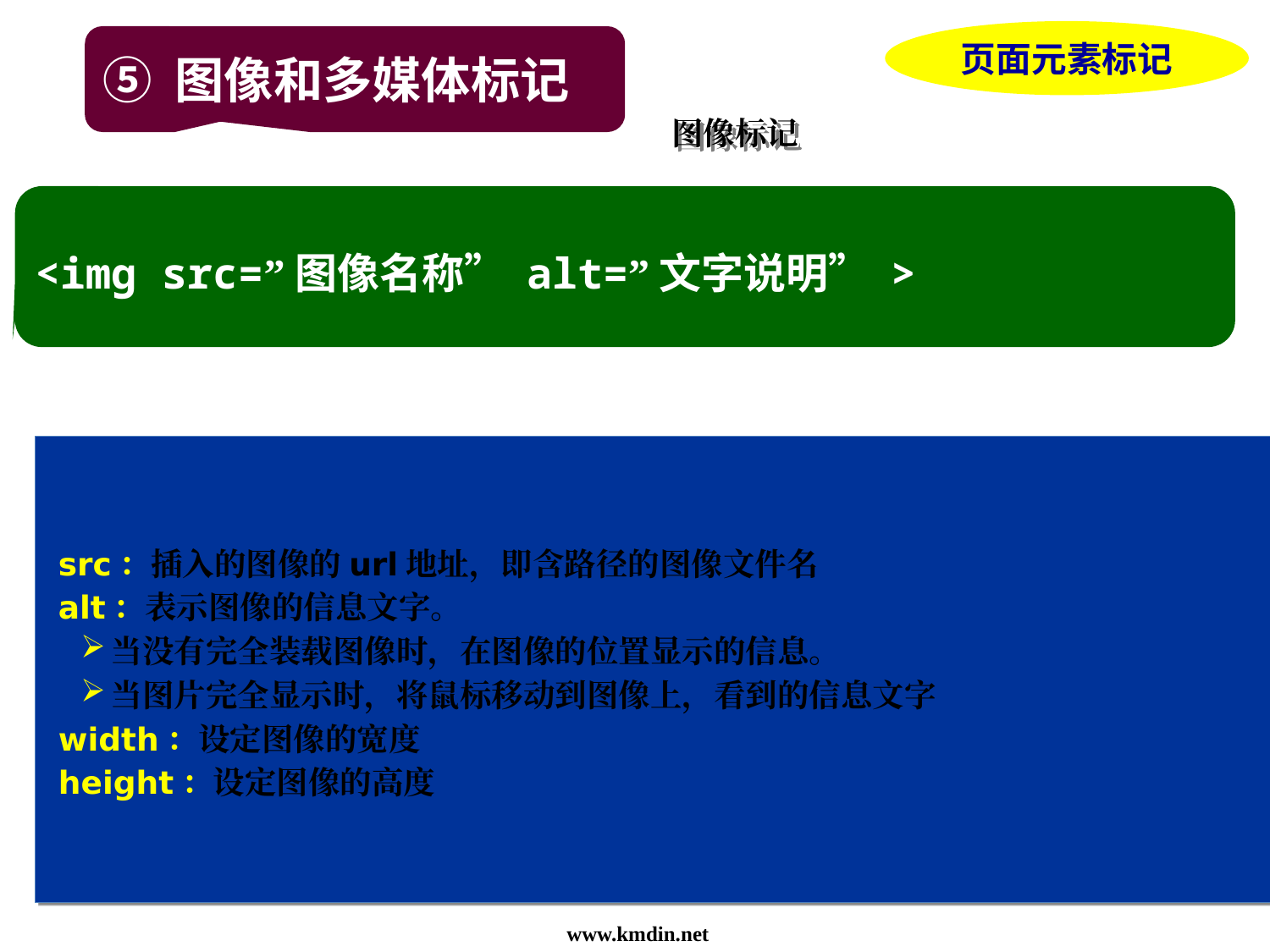

42
页面元素标记
⑤ 图像和多媒体标记
图像标记
<img src=”图像名称” alt=”文字说明” >
 src：插入的图像的url地址，即含路径的图像文件名
 alt：表示图像的信息文字。
当没有完全装载图像时，在图像的位置显示的信息。
当图片完全显示时，将鼠标移动到图像上，看到的信息文字
 width：设定图像的宽度
 height：设定图像的高度